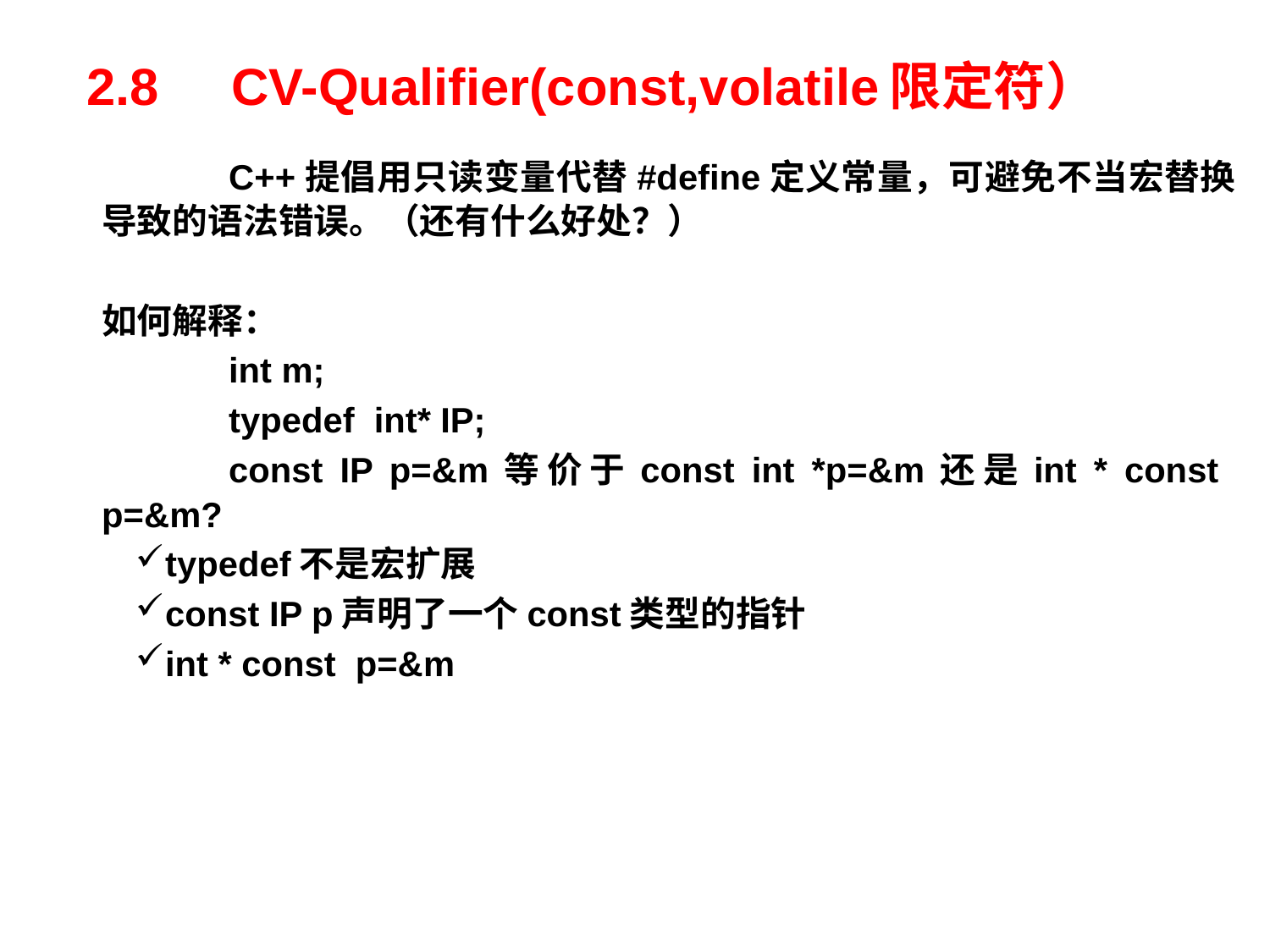

# 2.8　CV-Qualifier(const,volatile限定符）
	C++提倡用只读变量代替#define定义常量，可避免不当宏替换导致的语法错误。（还有什么好处？）

如何解释：
	int m;
	typedef  int* IP;
	const IP p=&m等价于const int *p=&m还是int * const  p=&m?
typedef不是宏扩展
const IP p声明了一个const类型的指针
int * const  p=&m